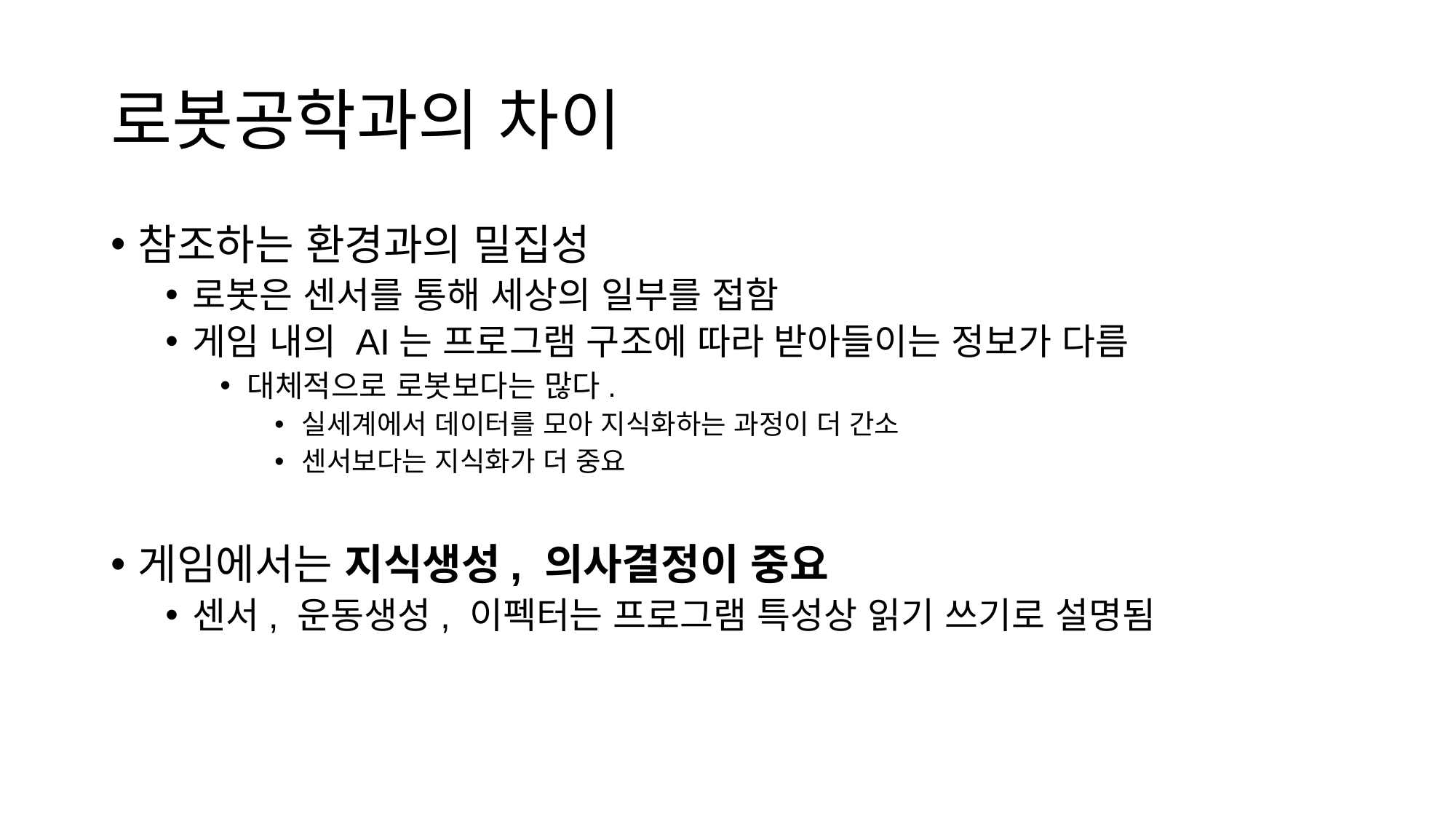

# 로봇공학과의 차이
참조하는 환경과의 밀집성
로봇은 센서를 통해 세상의 일부를 접함
게임 내의 AI는 프로그램 구조에 따라 받아들이는 정보가 다름
대체적으로 로봇보다는 많다.
실세계에서 데이터를 모아 지식화하는 과정이 더 간소
센서보다는 지식화가 더 중요

게임에서는 지식생성, 의사결정이 중요
센서, 운동생성, 이펙터는 프로그램 특성상 읽기 쓰기로 설명됨